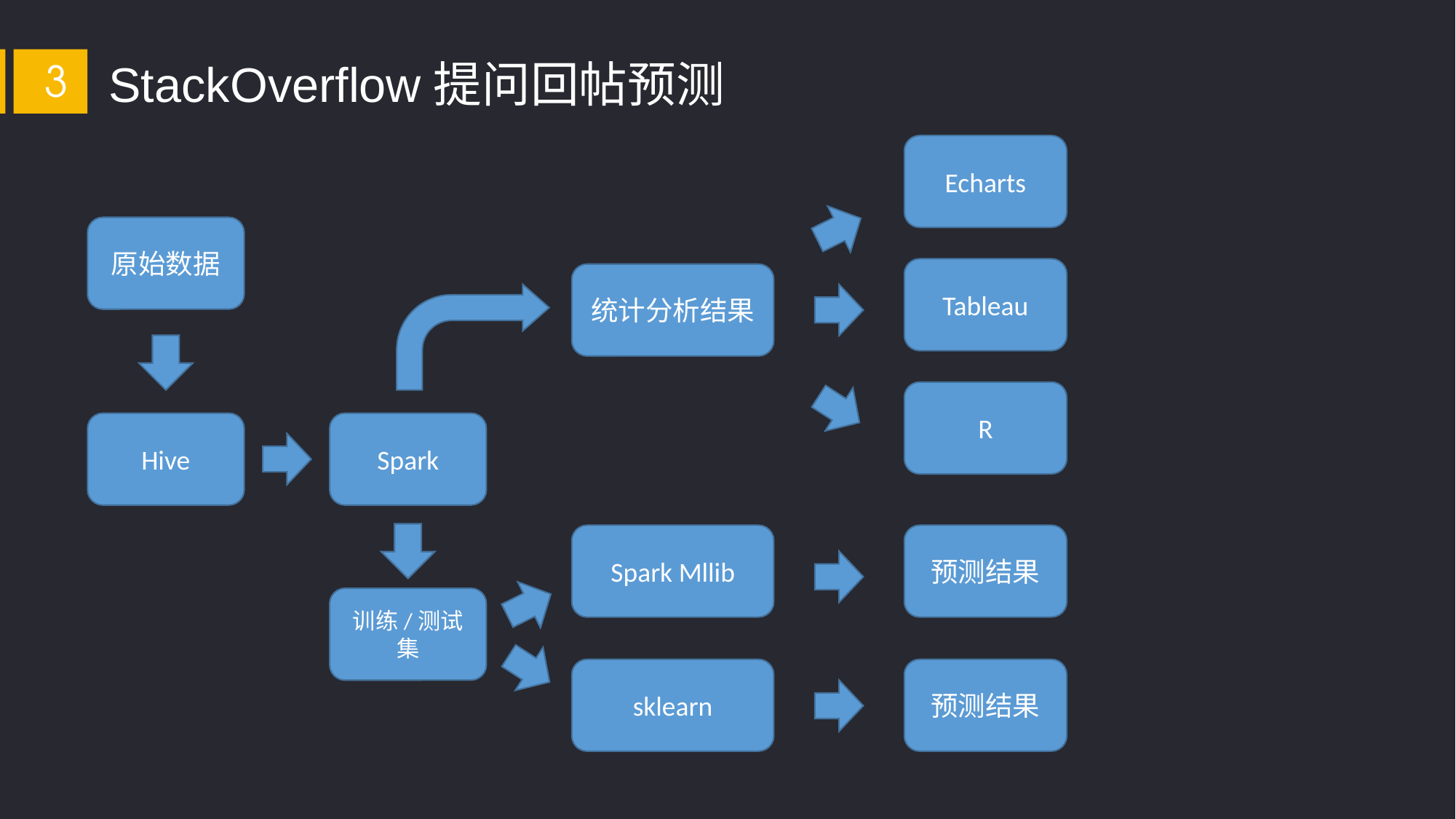

StackOverflow提问回帖预测

3
Echarts

原始数据
Tableau
统计分析结果

R

Hive
Spark

预测结果
Spark Mllib

训练/测试集

预测结果
sklearn